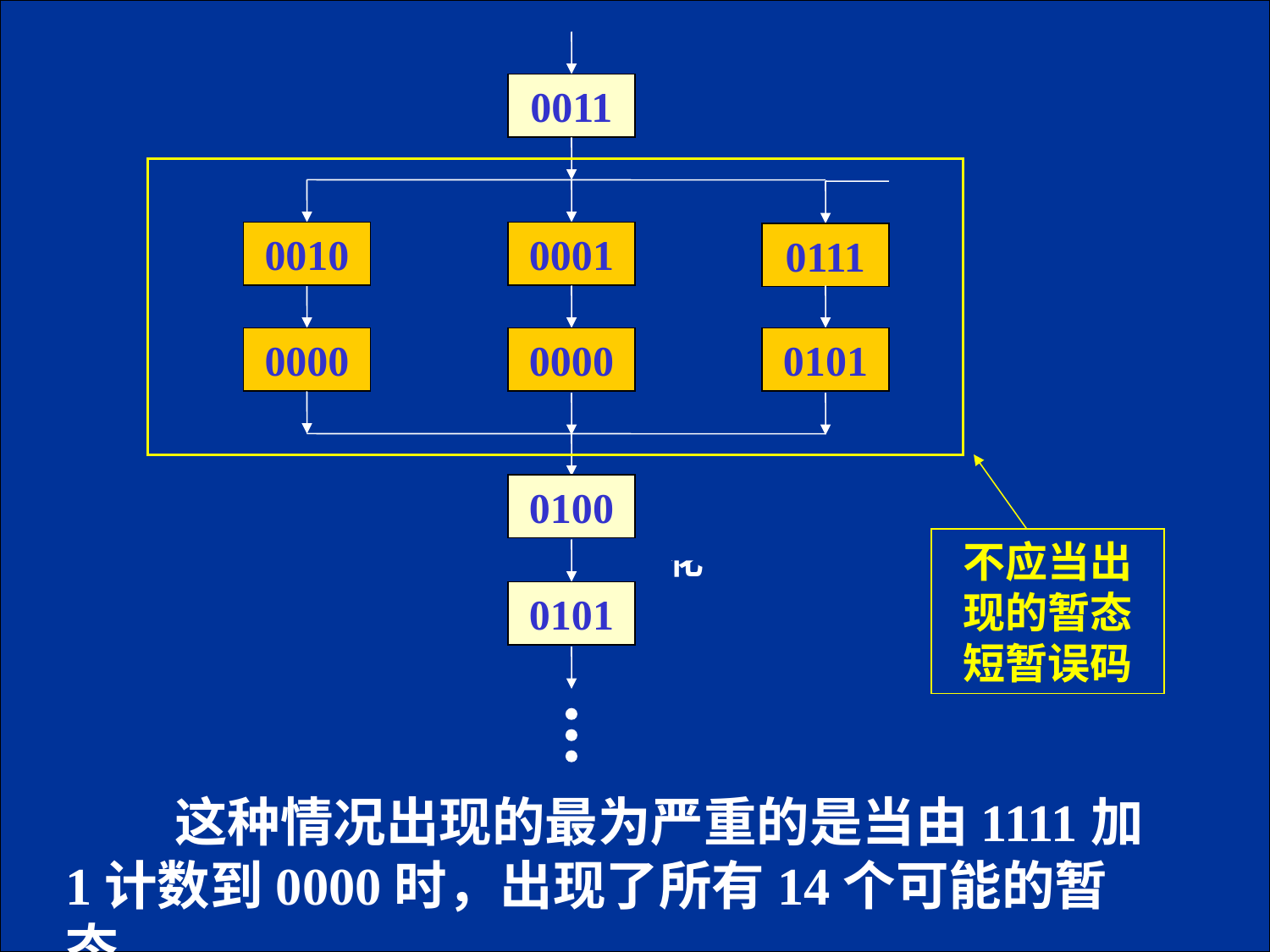

0011

0010

0001

0111

b1状态先变化
b0状态先变化

b2状态后变化

0000

0000

0101

b0状态后变化
b1状态后变化
b1状态后变化

0100

不应当出现的暂态短暂误码

b2状态最后变化
b0状态后变化
0101

        这种情况出现的最为严重的是当由1111加1计数到0000时，出现了所有14个可能的暂态。